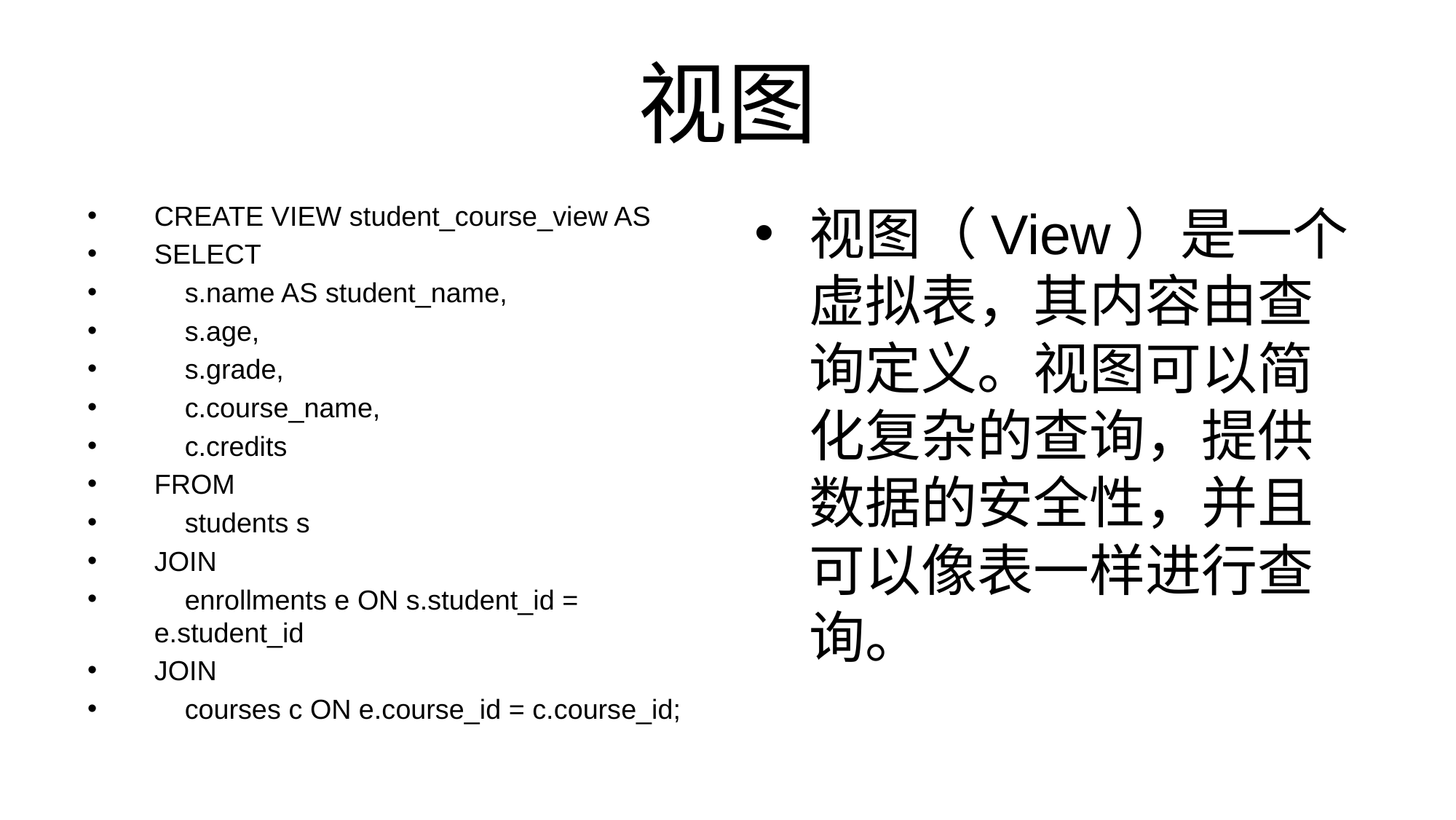

# 视图
CREATE VIEW student_course_view AS
SELECT
    s.name AS student_name,
    s.age,
    s.grade,
    c.course_name,
    c.credits
FROM
    students s
JOIN
    enrollments e ON s.student_id = e.student_id
JOIN
    courses c ON e.course_id = c.course_id;
视图（View）是一个虚拟表，其内容由查询定义。视图可以简化复杂的查询，提供数据的安全性，并且可以像表一样进行查询。